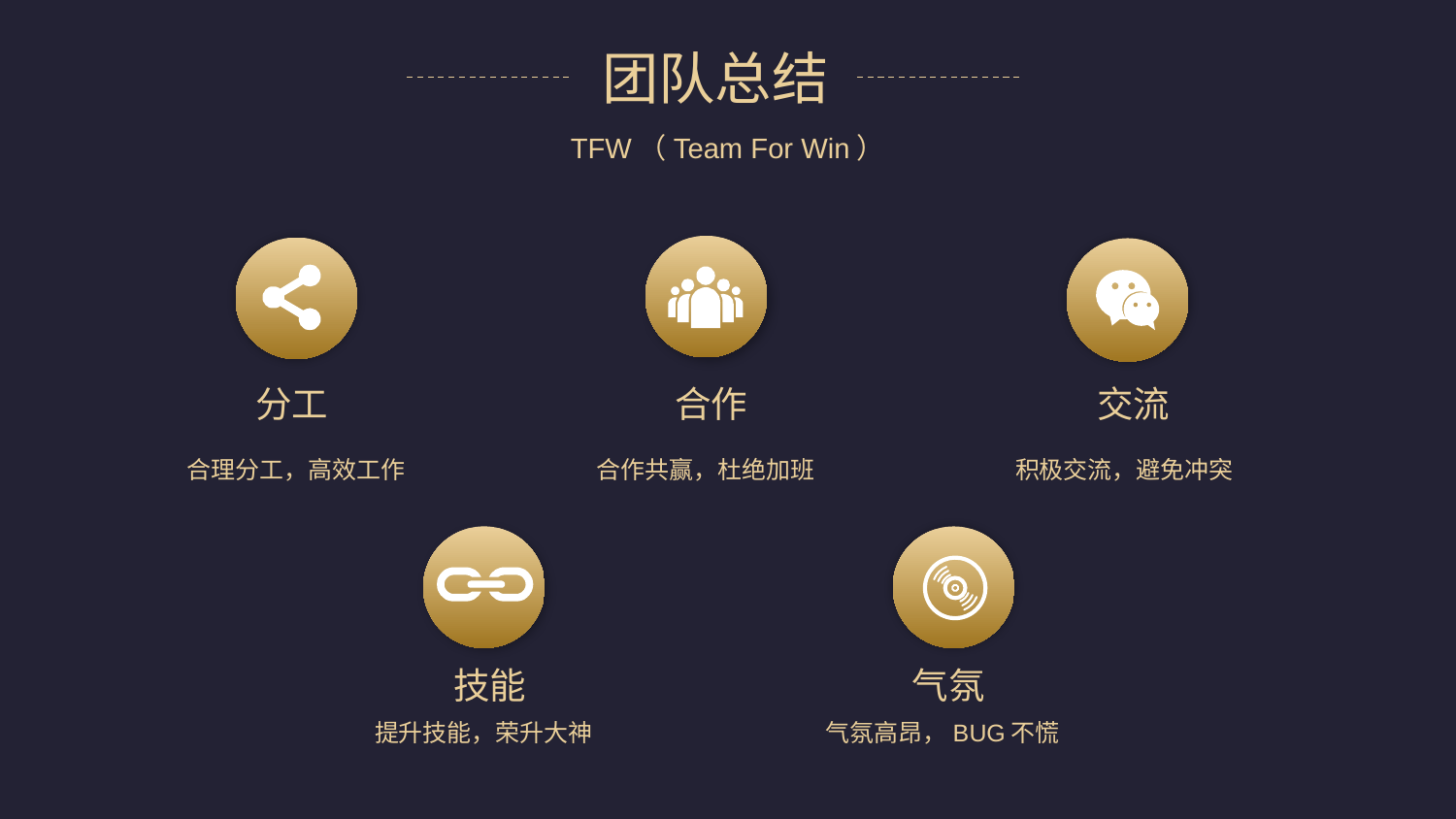

团队总结
TFW（Team For Win）

分工
合作
交流
合理分工，高效工作
合作共赢，杜绝加班
积极交流，避免冲突

技能
气氛
提升技能，荣升大神
气氛高昂，BUG不慌